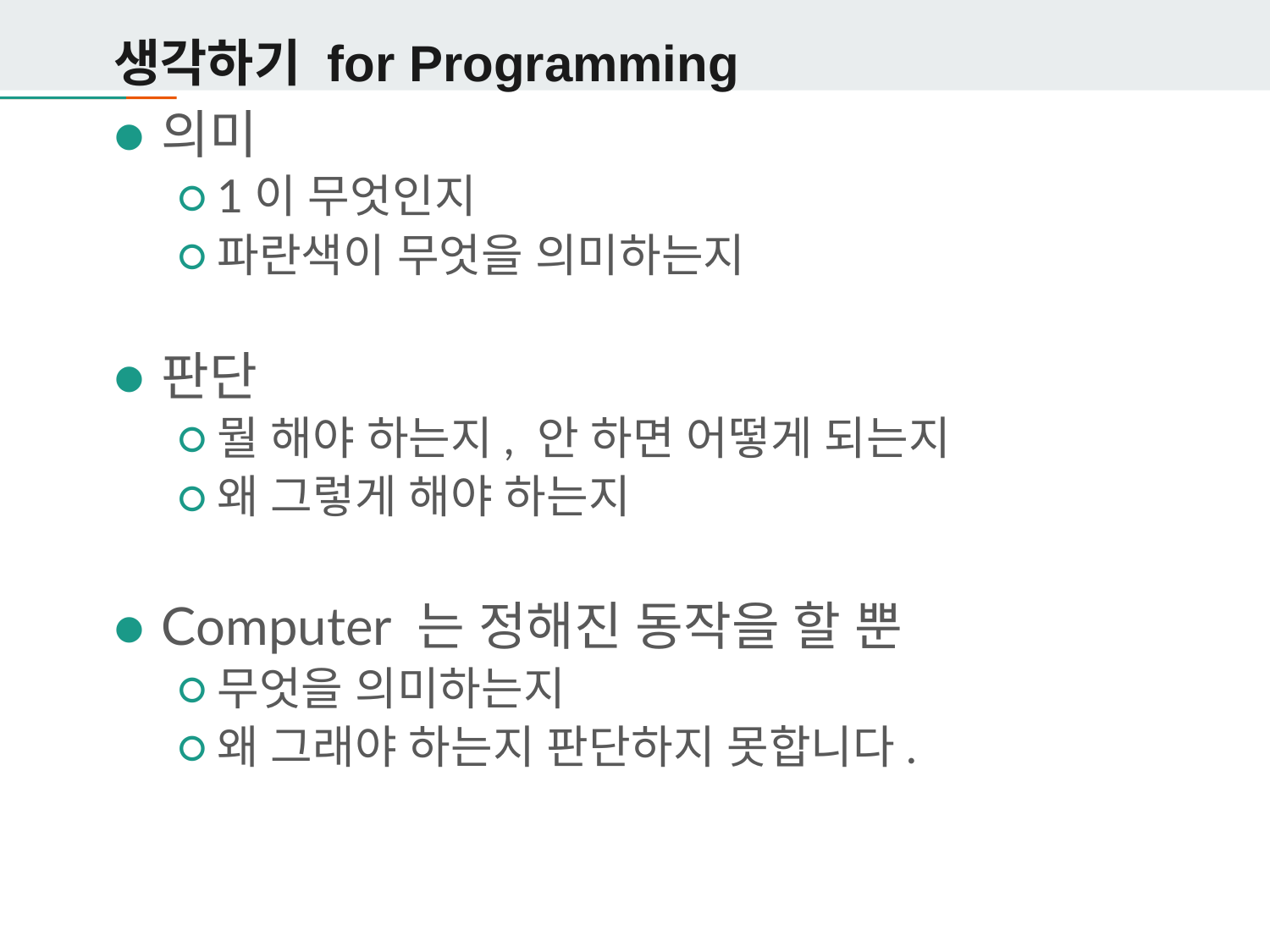

# 생각하기 for Programming
의미
1이 무엇인지
파란색이 무엇을 의미하는지

판단
뭘 해야 하는지, 안 하면 어떻게 되는지
왜 그렇게 해야 하는지

Computer 는 정해진 동작을 할 뿐
무엇을 의미하는지
왜 그래야 하는지 판단하지 못합니다.